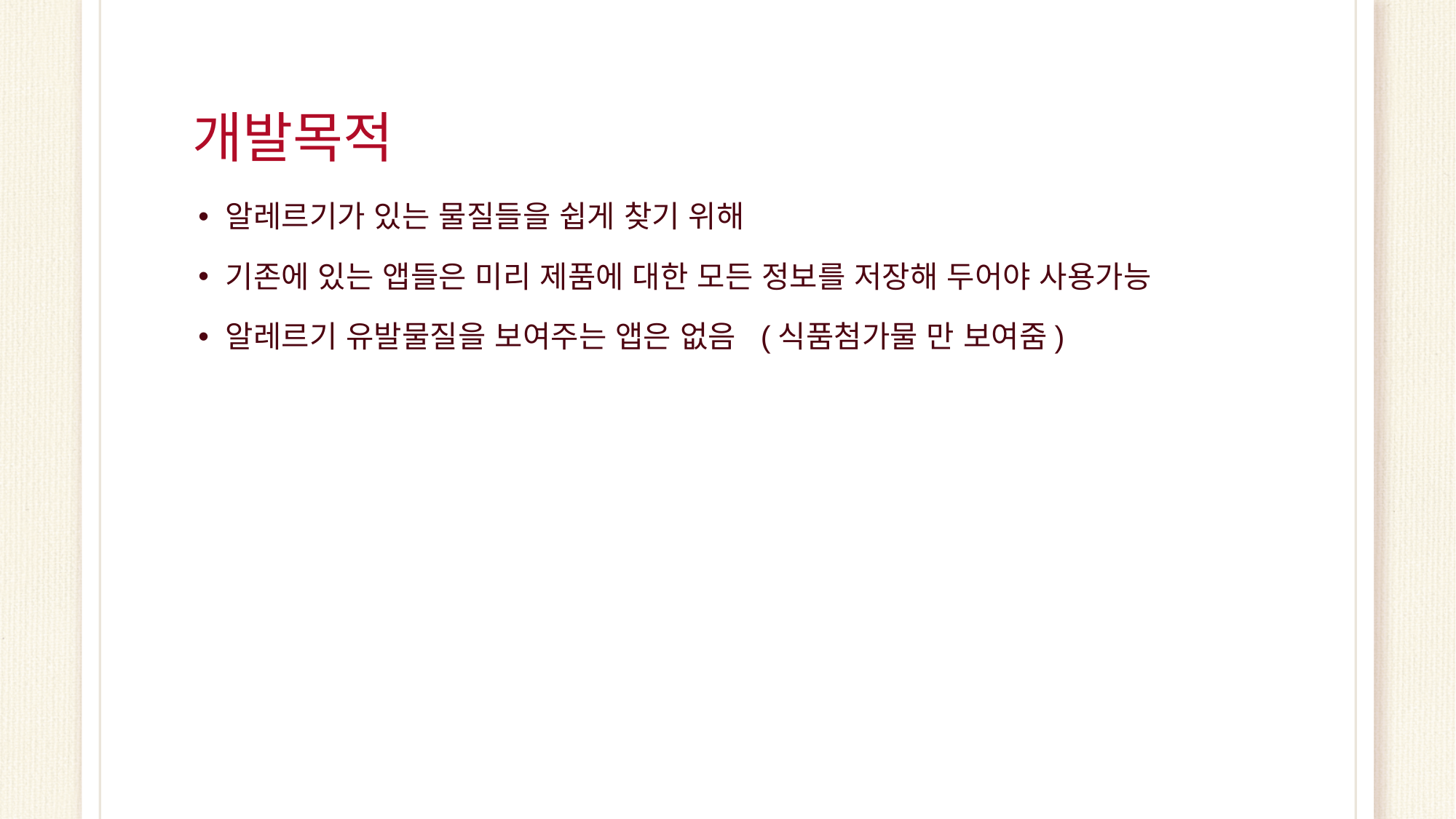

# 개발목적
알레르기가 있는 물질들을 쉽게 찾기 위해
기존에 있는 앱들은 미리 제품에 대한 모든 정보를 저장해 두어야 사용가능
알레르기 유발물질을 보여주는 앱은 없음  (식품첨가물 만 보여줌)